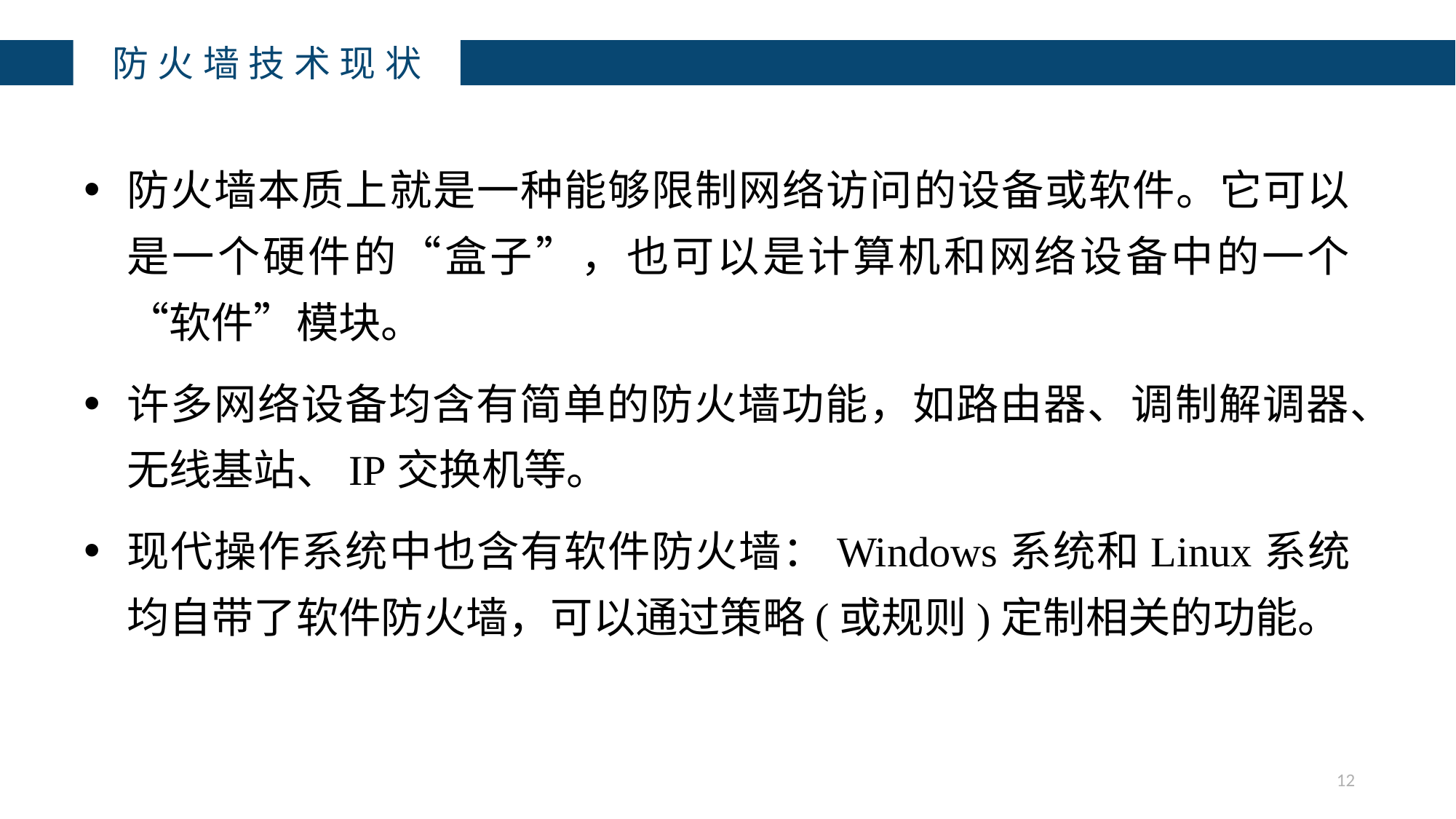

防火墙技术现状

防火墙本质上就是一种能够限制网络访问的设备或软件。它可以是一个硬件的“盒子”，也可以是计算机和网络设备中的一个“软件”模块。
许多网络设备均含有简单的防火墙功能，如路由器、调制解调器、无线基站、IP交换机等。
现代操作系统中也含有软件防火墙：Windows系统和Linux系统均自带了软件防火墙，可以通过策略(或规则)定制相关的功能。
12